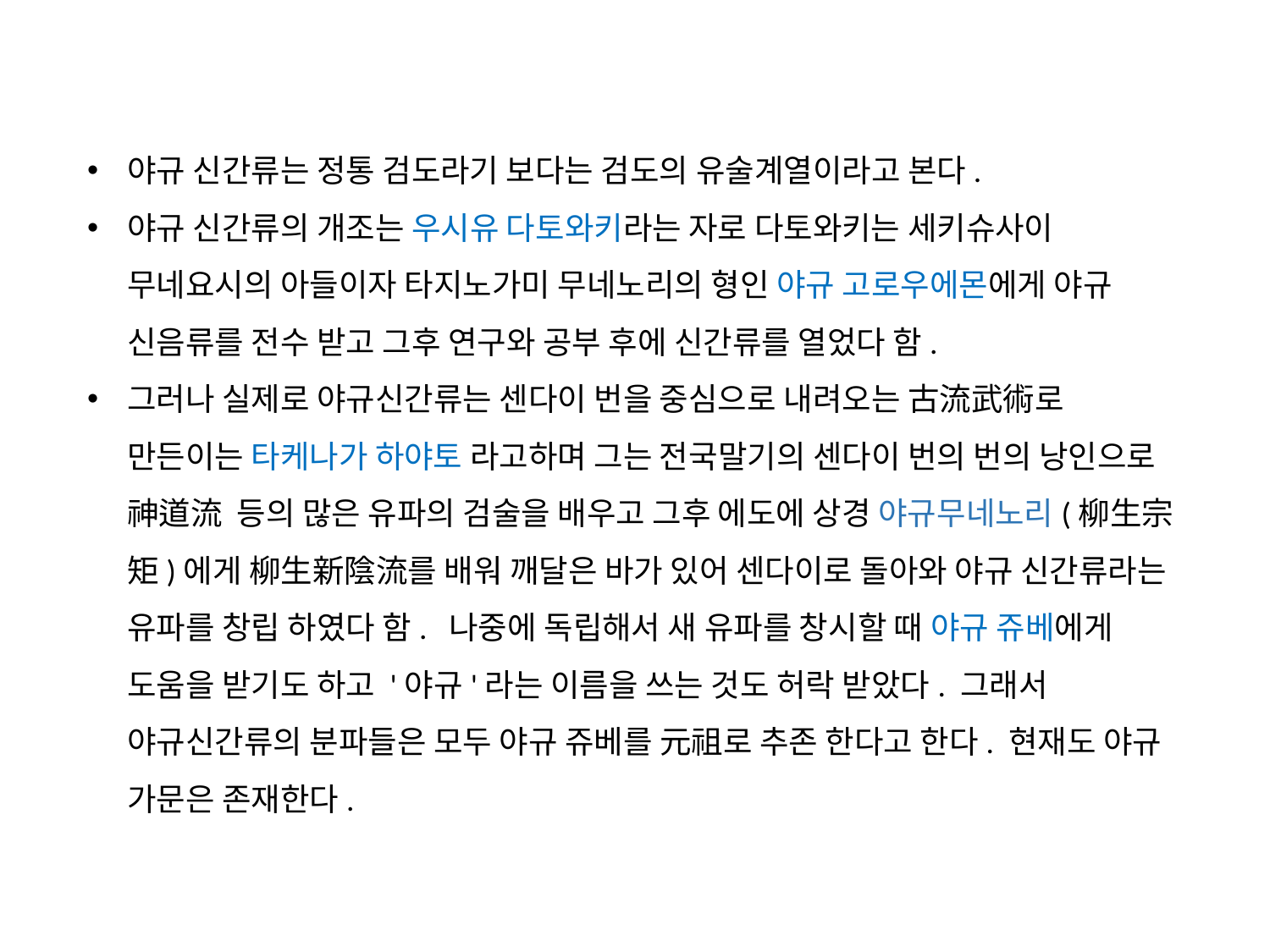

야규 신간류는 정통 검도라기 보다는 검도의 유술계열이라고 본다.
야규 신간류의 개조는 우시유 다토와키라는 자로 다토와키는 세키슈사이 무네요시의 아들이자 타지노가미 무네노리의 형인 야규 고로우에몬에게 야규 신음류를 전수 받고 그후 연구와 공부 후에 신간류를 열었다 함.
그러나 실제로 야규신간류는 센다이 번을 중심으로 내려오는 古流武術로 만든이는 타케나가 하야토 라고하며 그는 전국말기의 센다이 번의 번의 낭인으로 神道流  등의 많은 유파의 검술을 배우고 그후 에도에 상경 야규무네노리(柳生宗矩)에게 柳生新陰流를 배워 깨달은 바가 있어 센다이로 돌아와 야규 신간류라는 유파를 창립 하였다 함.  나중에 독립해서 새 유파를 창시할 때 야규 쥬베에게 도움을 받기도 하고 '야규'라는 이름을 쓰는 것도 허락 받았다. 그래서 야규신간류의 분파들은 모두 야규 쥬베를 元祖로 추존 한다고 한다. 현재도 야규 가문은 존재한다.